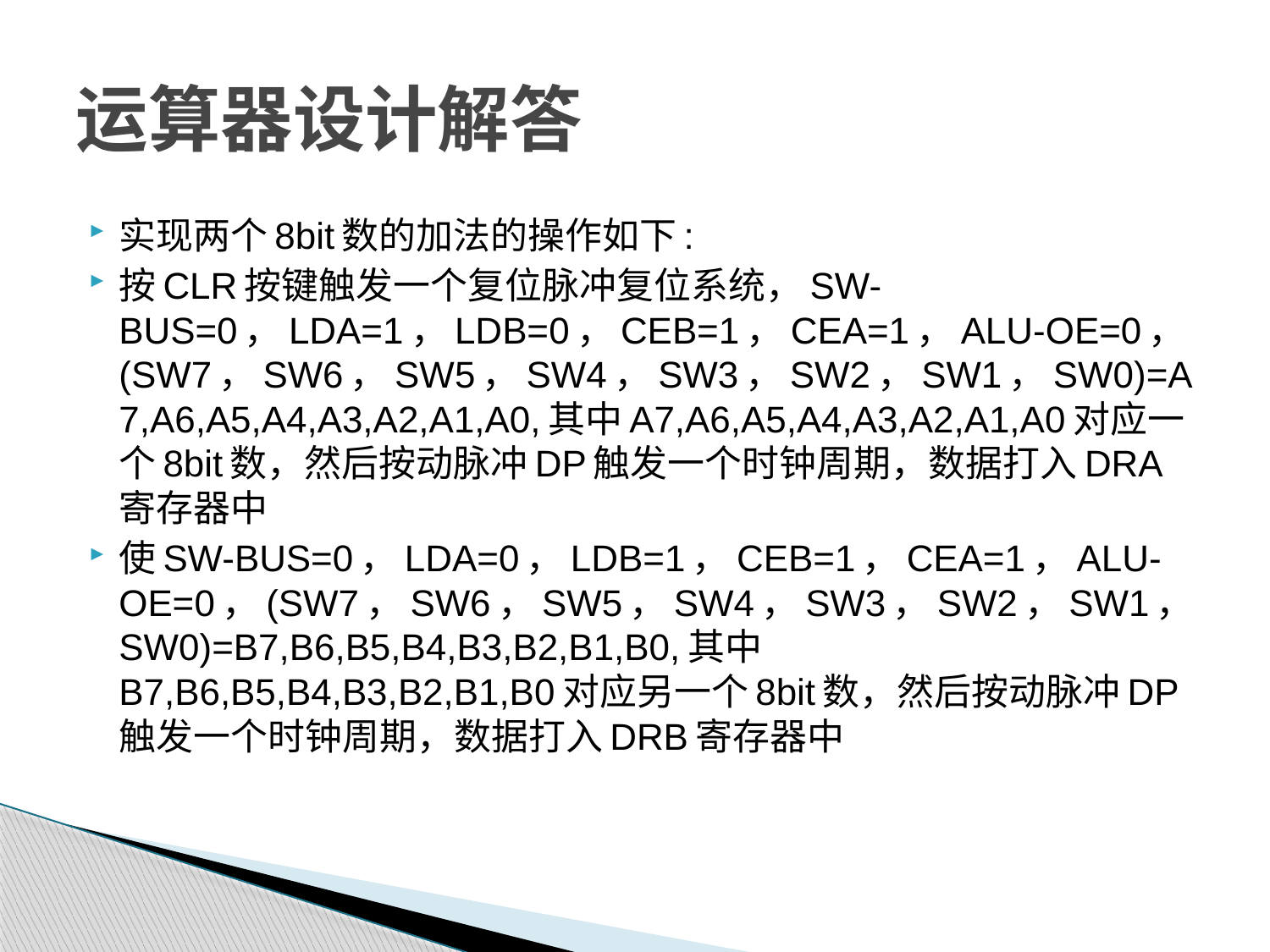

# 运算器设计解答
实现两个8bit数的加法的操作如下:
按CLR按键触发一个复位脉冲复位系统，SW-BUS=0，LDA=1，LDB=0，CEB=1，CEA=1，ALU-OE=0，(SW7，SW6，SW5，SW4，SW3，SW2，SW1，SW0)=A7,A6,A5,A4,A3,A2,A1,A0,其中A7,A6,A5,A4,A3,A2,A1,A0对应一个8bit数，然后按动脉冲DP触发一个时钟周期，数据打入DRA寄存器中
使SW-BUS=0，LDA=0，LDB=1，CEB=1，CEA=1，ALU-OE=0，(SW7，SW6，SW5，SW4，SW3，SW2，SW1，SW0)=B7,B6,B5,B4,B3,B2,B1,B0,其中B7,B6,B5,B4,B3,B2,B1,B0对应另一个8bit数，然后按动脉冲DP触发一个时钟周期，数据打入DRB寄存器中